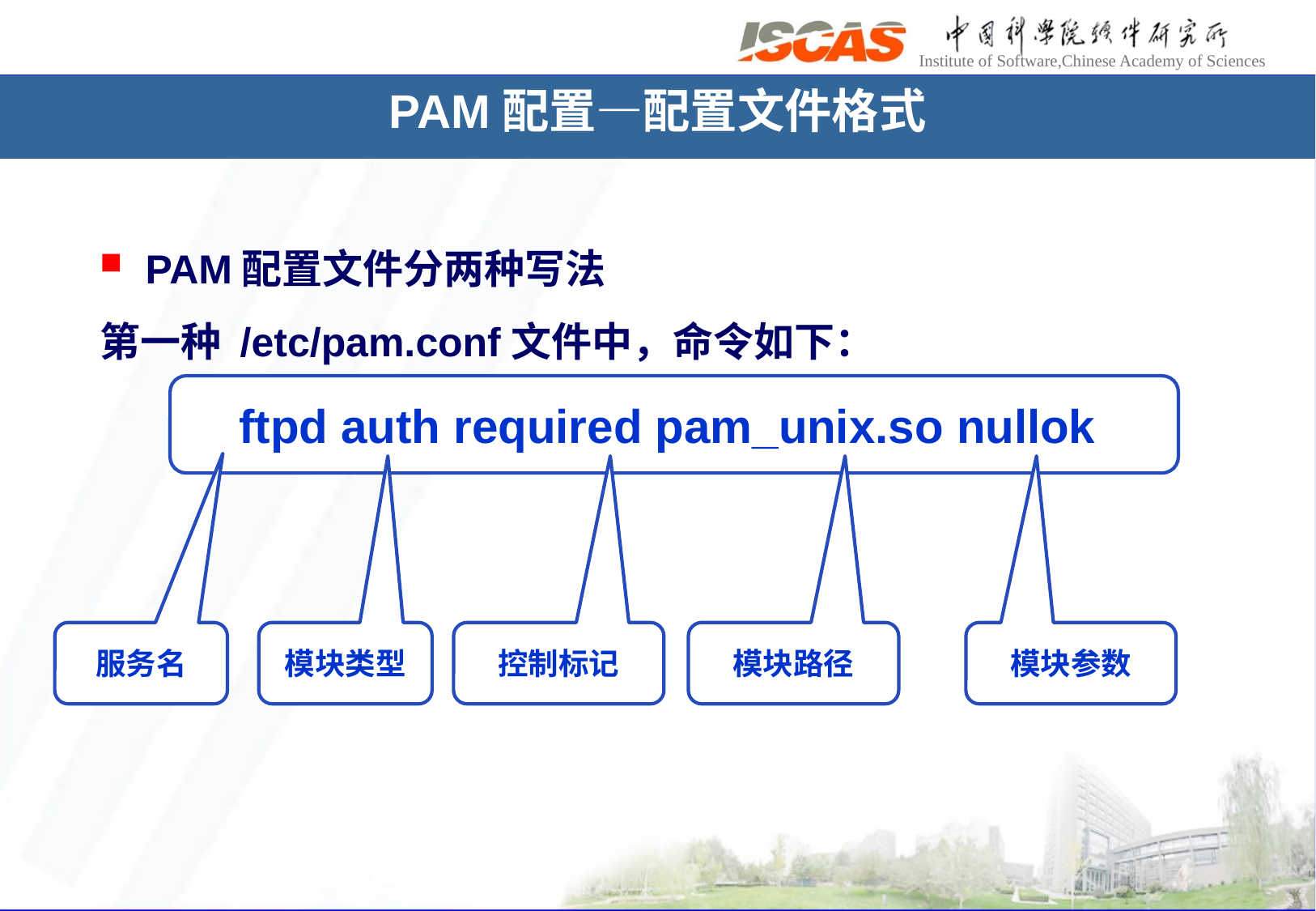

# PAM配置—配置文件格式
PAM配置文件分两种写法
第一种 /etc/pam.conf文件中，命令如下：
ftpd auth required pam_unix.so nullok
服务名
模块类型
控制标记
模块路径
模块参数